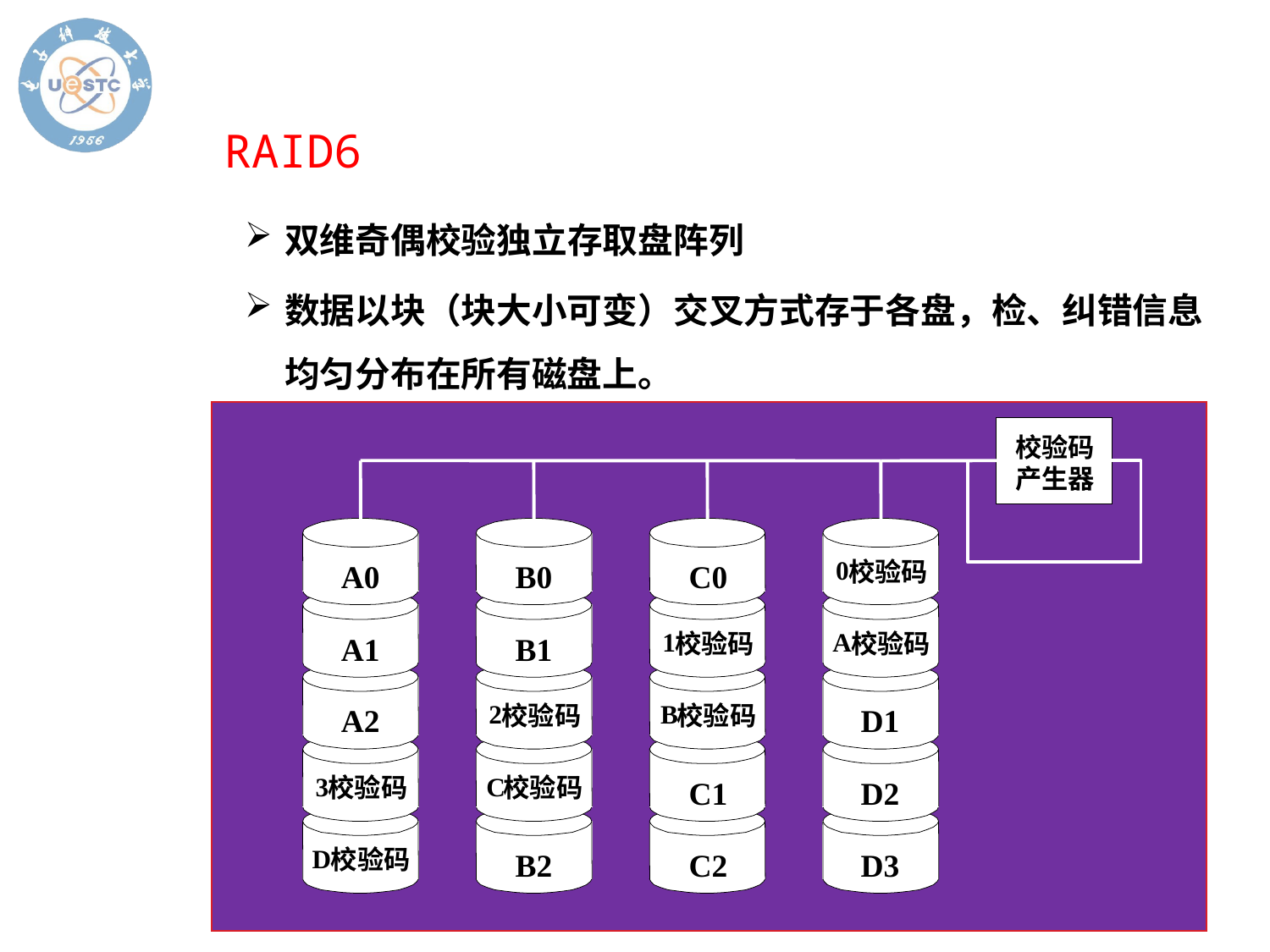

RAID6
双维奇偶校验独立存取盘阵列
数据以块（块大小可变）交叉方式存于各盘，检、纠错信息均匀分布在所有磁盘上。

校验码

产生器

0
校验码
A0
B0
C0

1
A
校验码
校验码
A1
B1

2
B
校验码
校验码
A2
D1

3
C
校验码
校验码
C1
D2

D
校验码
B2
C2
D3